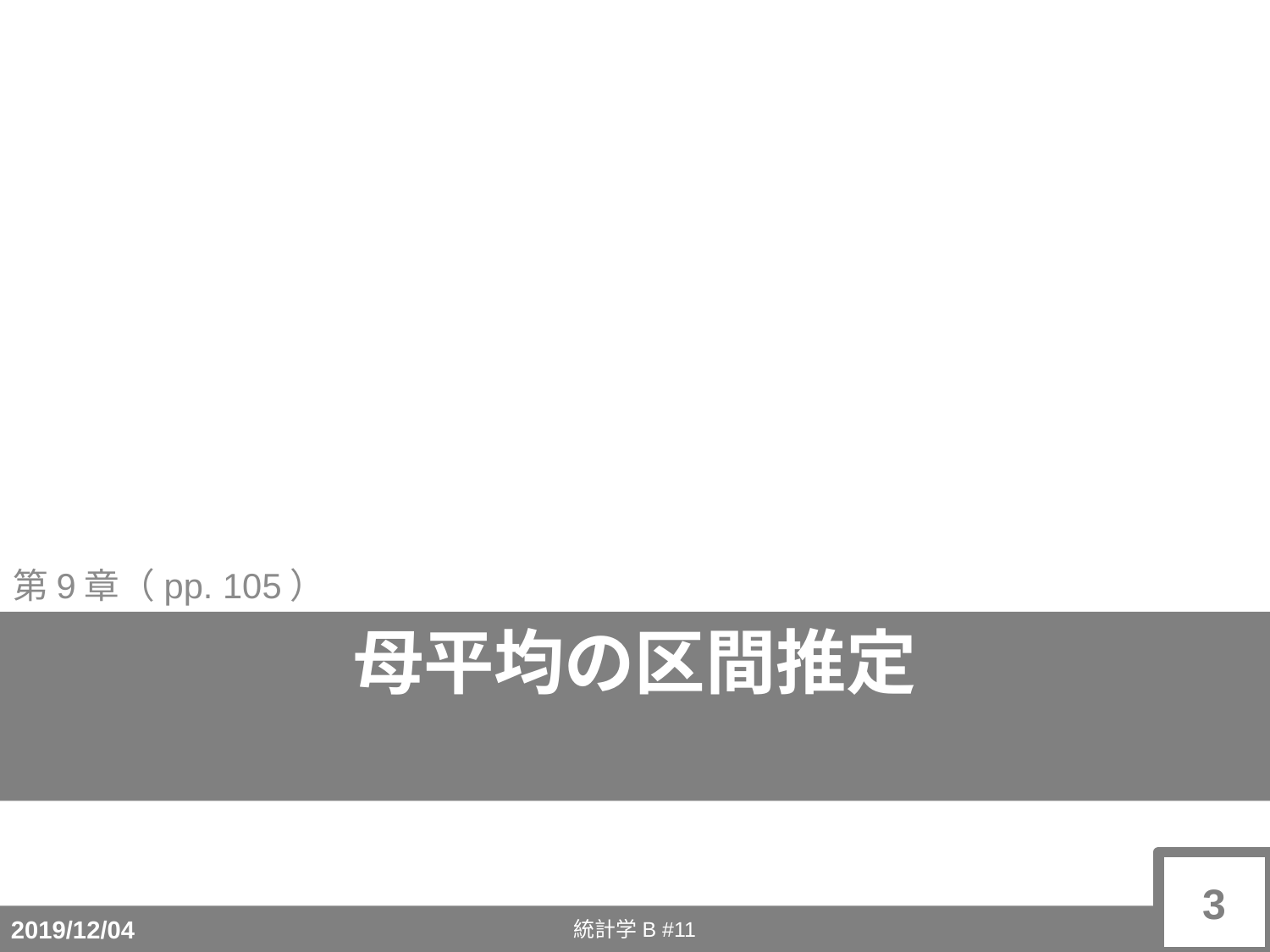

第9章（pp. 105）
# 母平均の区間推定
3
統計学B #11
2019/12/04